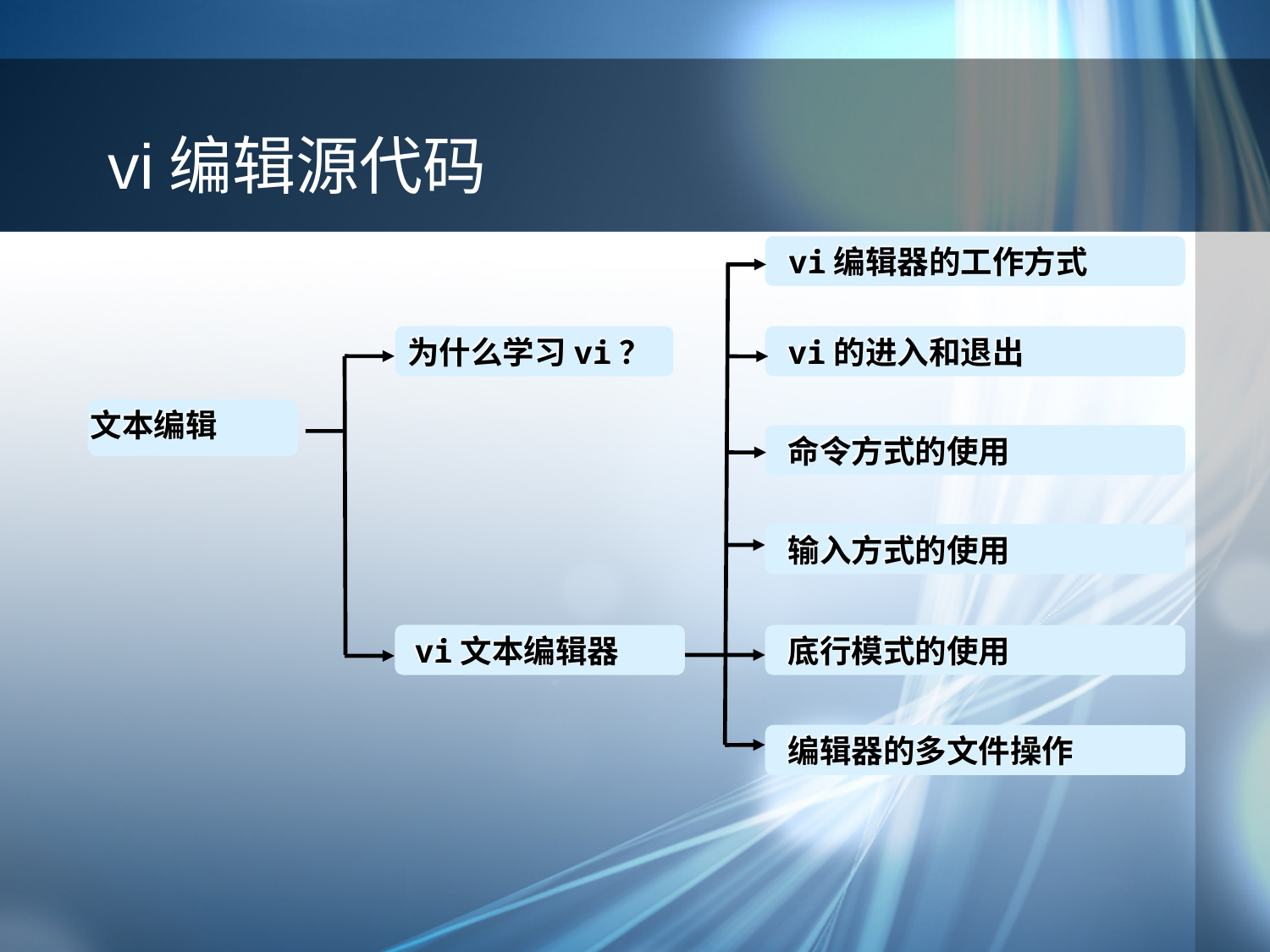

# vi编辑源代码

vi编辑器的工作方式

为什么学习vi？

vi的进入和退出

文本编辑

命令方式的使用

输入方式的使用

vi文本编辑器

底行模式的使用

编辑器的多文件操作
3